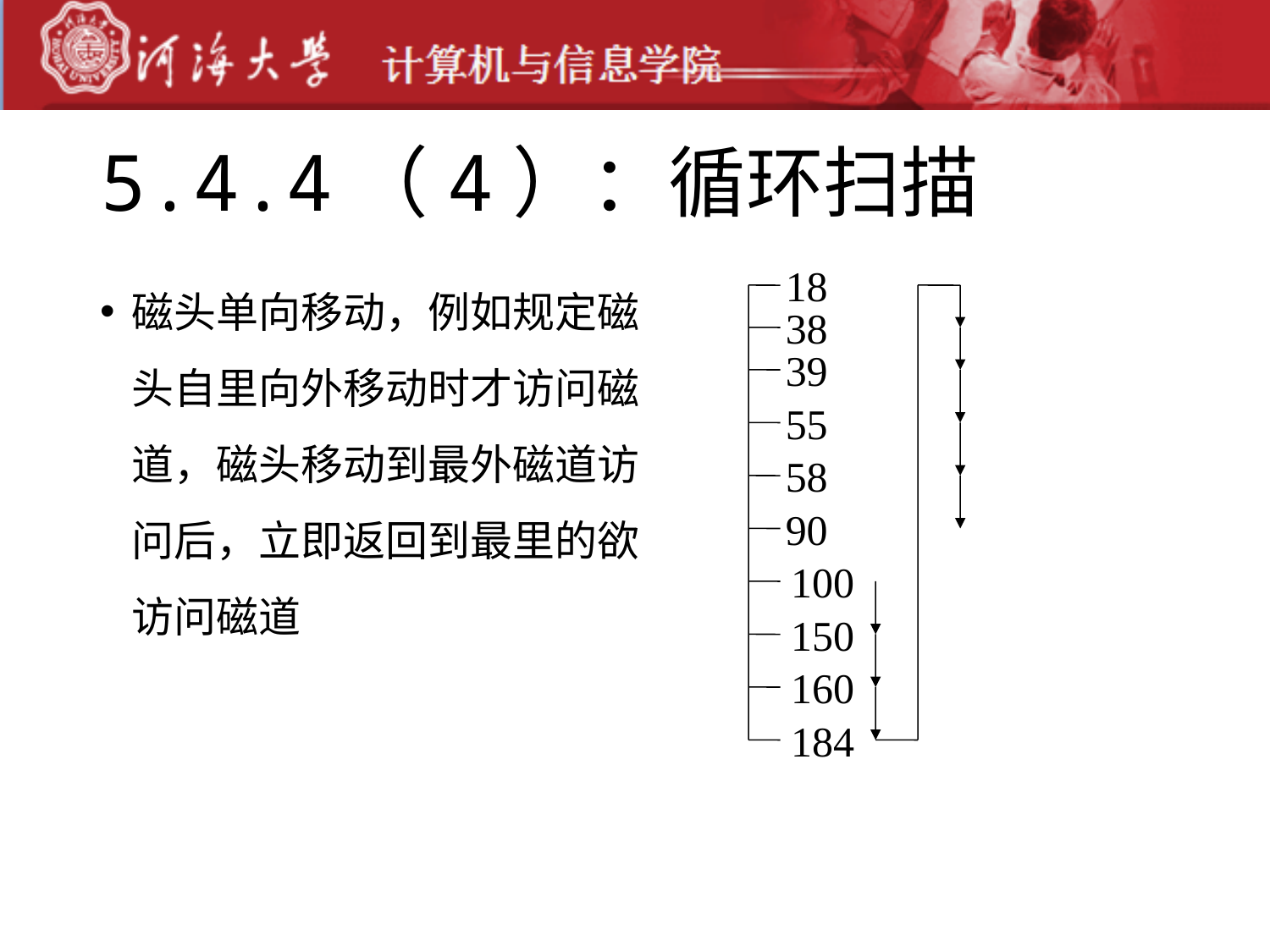

# 5.4.4（4）：循环扫描
磁头单向移动，例如规定磁头自里向外移动时才访问磁道，磁头移动到最外磁道访问后，立即返回到最里的欲访问磁道

18

38

39

55

58

90

100

150

160

184